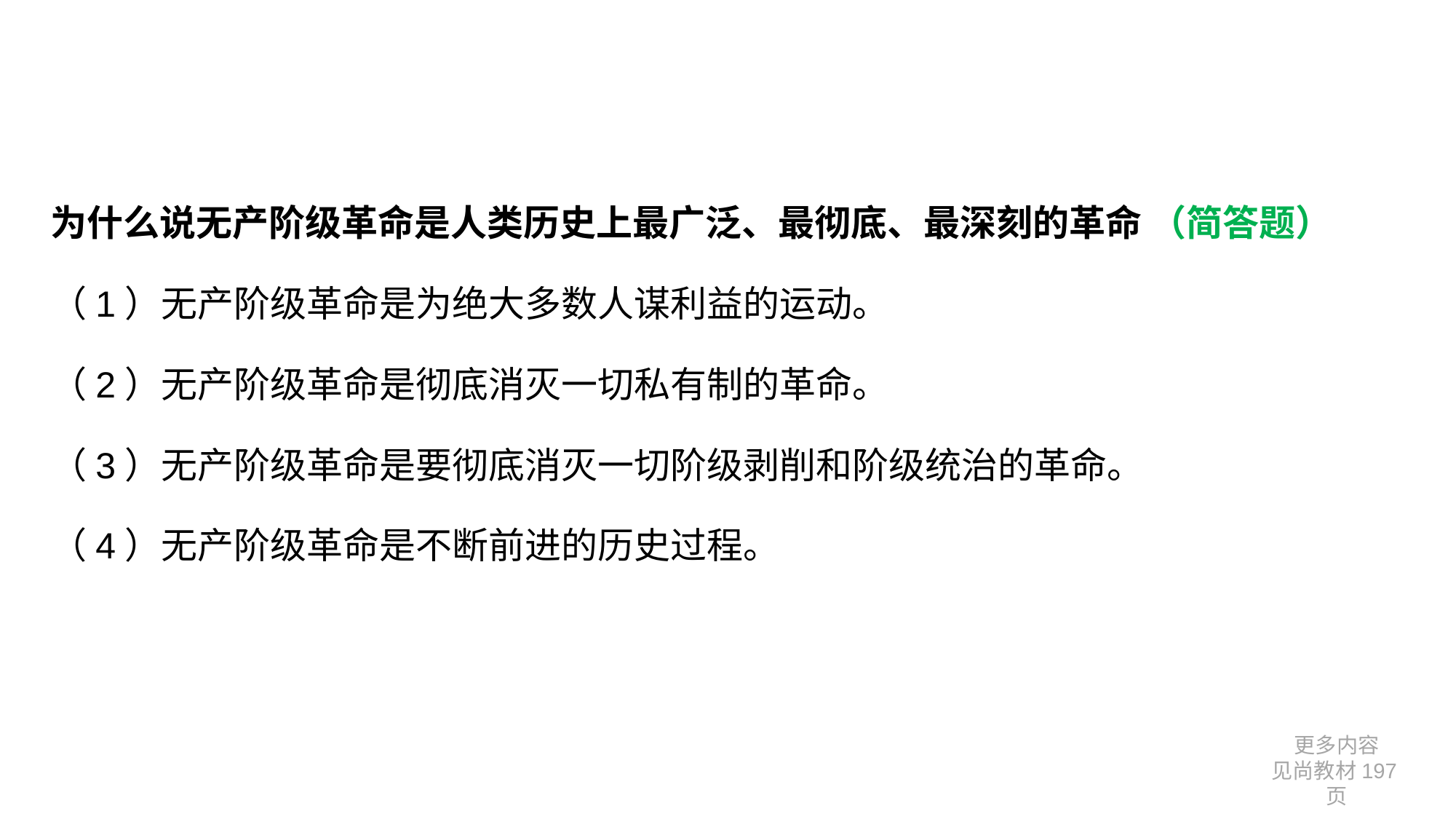

为什么说无产阶级革命是人类历史上最广泛、最彻底、最深刻的革命 （简答题）
（1）无产阶级革命是为绝大多数人谋利益的运动。
（2）无产阶级革命是彻底消灭一切私有制的革命。
（3）无产阶级革命是要彻底消灭一切阶级剥削和阶级统治的革命。
（4）无产阶级革命是不断前进的历史过程。

更多内容
见尚教材197页
81